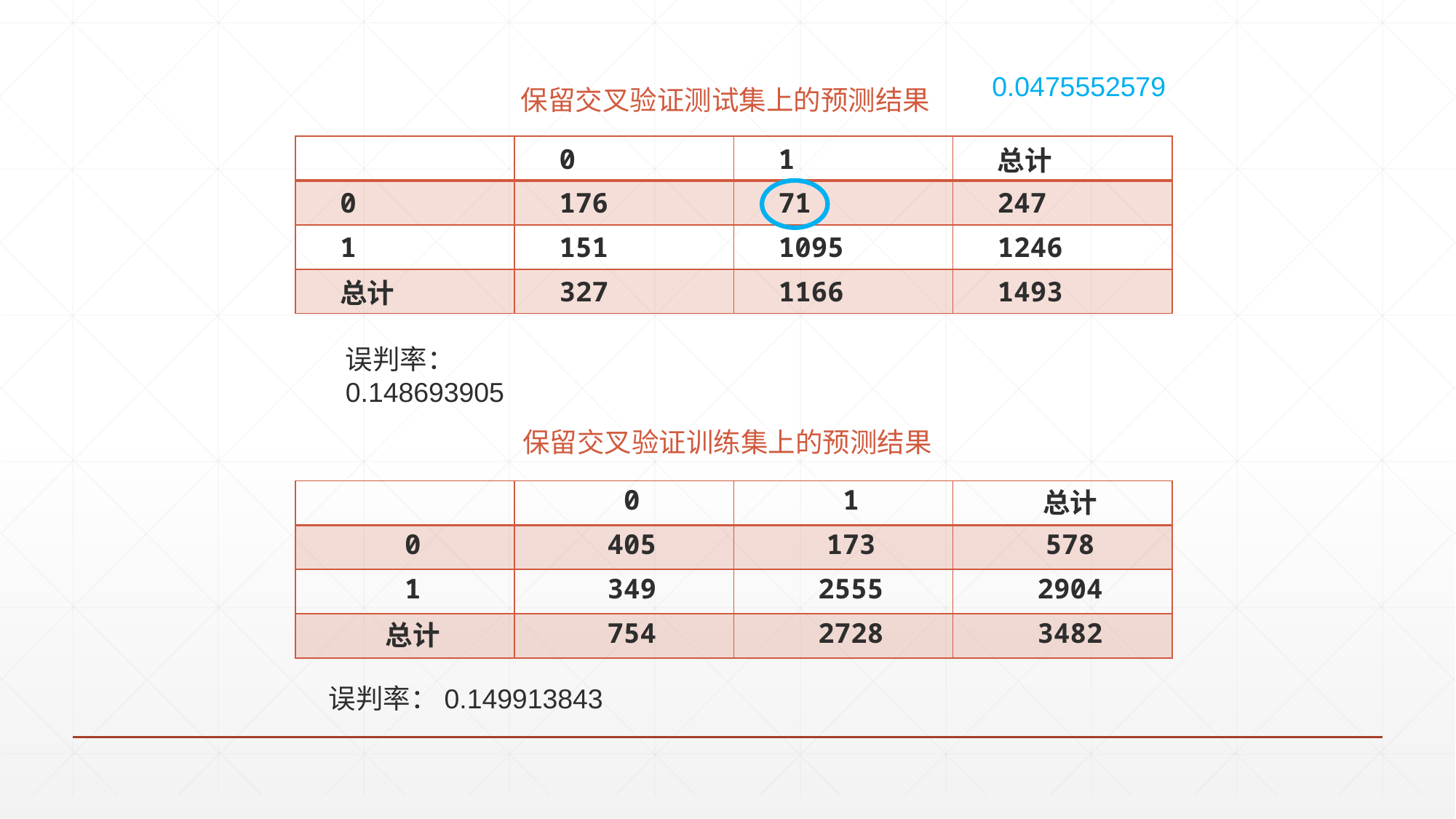

0.0475552579
保留交叉验证测试集上的预测结果
|  | 0 | 1 | 总计 |
| --- | --- | --- | --- |
| 0 | 176 | 71 | 247 |
| 1 | 151 | 1095 | 1246 |
| 总计 | 327 | 1166 | 1493 |

误判率：0.148693905
保留交叉验证训练集上的预测结果
|  | 0 | 1 | 总计 |
| --- | --- | --- | --- |
| 0 | 405 | 173 | 578 |
| 1 | 349 | 2555 | 2904 |
| 总计 | 754 | 2728 | 3482 |
误判率：0.149913843